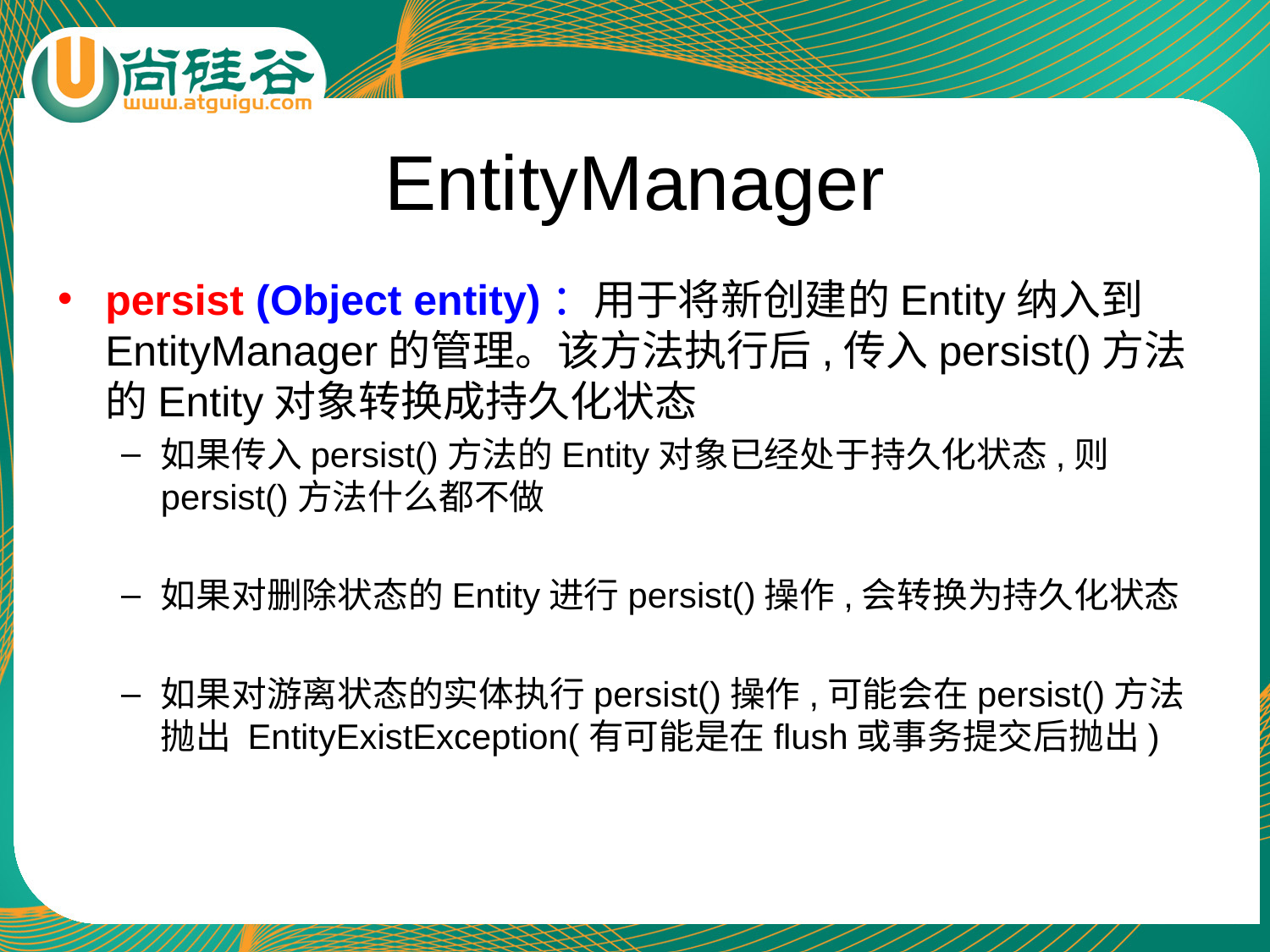

# EntityManager
persist (Object entity)：用于将新创建的Entity纳入到 EntityManager的管理。该方法执行后,传入persist()方法的Entity对象转换成持久化状态
如果传入persist()方法的Entity对象已经处于持久化状态,则 persist()方法什么都不做

如果对删除状态的Entity进行persist()操作,会转换为持久化状态

如果对游离状态的实体执行persist()操作,可能会在persist()方法抛出 EntityExistException(有可能是在flush或事务提交后抛出)